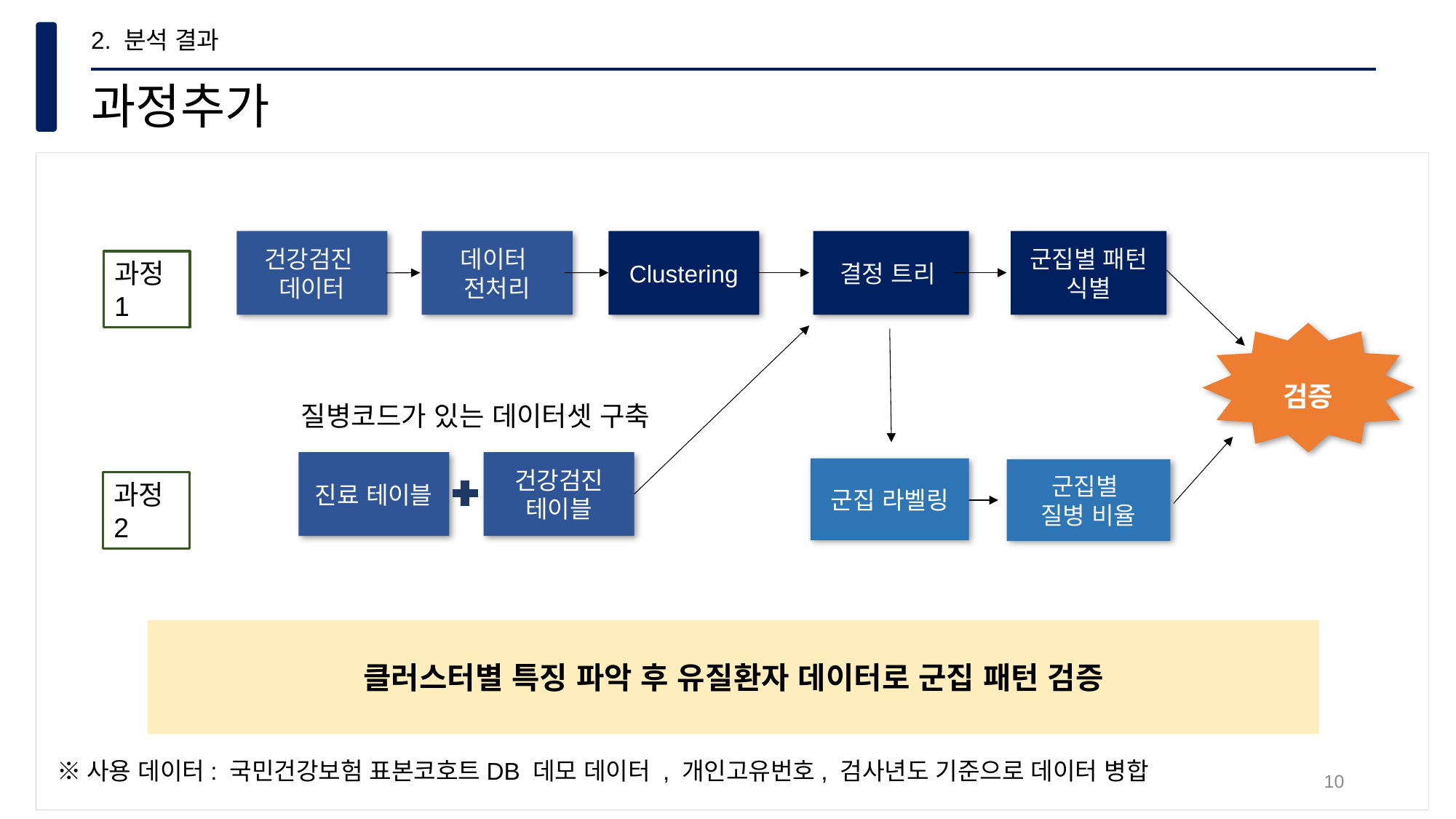

2. 분석 결과

과정추가

건강검진
데이터
데이터
전처리
Clustering
결정 트리
군집별 패턴 식별
과정1

검증
질병코드가 있는 데이터셋 구축
진료 테이블
건강검진
테이블
군집 라벨링
군집별
질병 비율
과정2

클러스터별 특징 파악 후 유질환자 데이터로 군집 패턴 검증
※사용 데이터: 국민건강보험 표본코호트DB 데모 데이터 , 개인고유번호, 검사년도 기준으로 데이터 병합

10